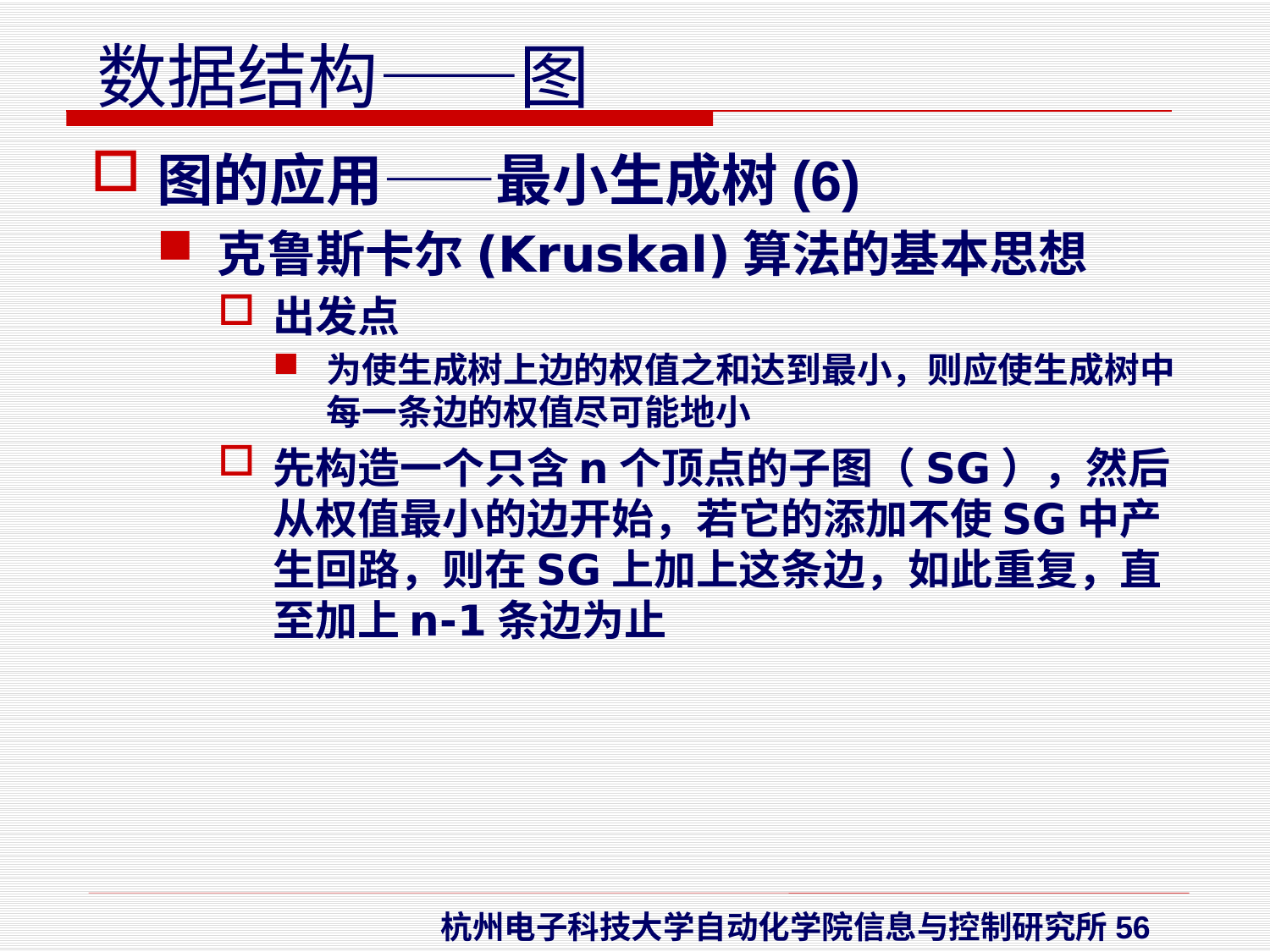

图的应用——最小生成树(6)
克鲁斯卡尔(Kruskal)算法的基本思想
出发点
为使生成树上边的权值之和达到最小，则应使生成树中每一条边的权值尽可能地小
先构造一个只含n个顶点的子图（SG），然后从权值最小的边开始，若它的添加不使SG中产生回路，则在SG上加上这条边，如此重复，直至加上n-1条边为止